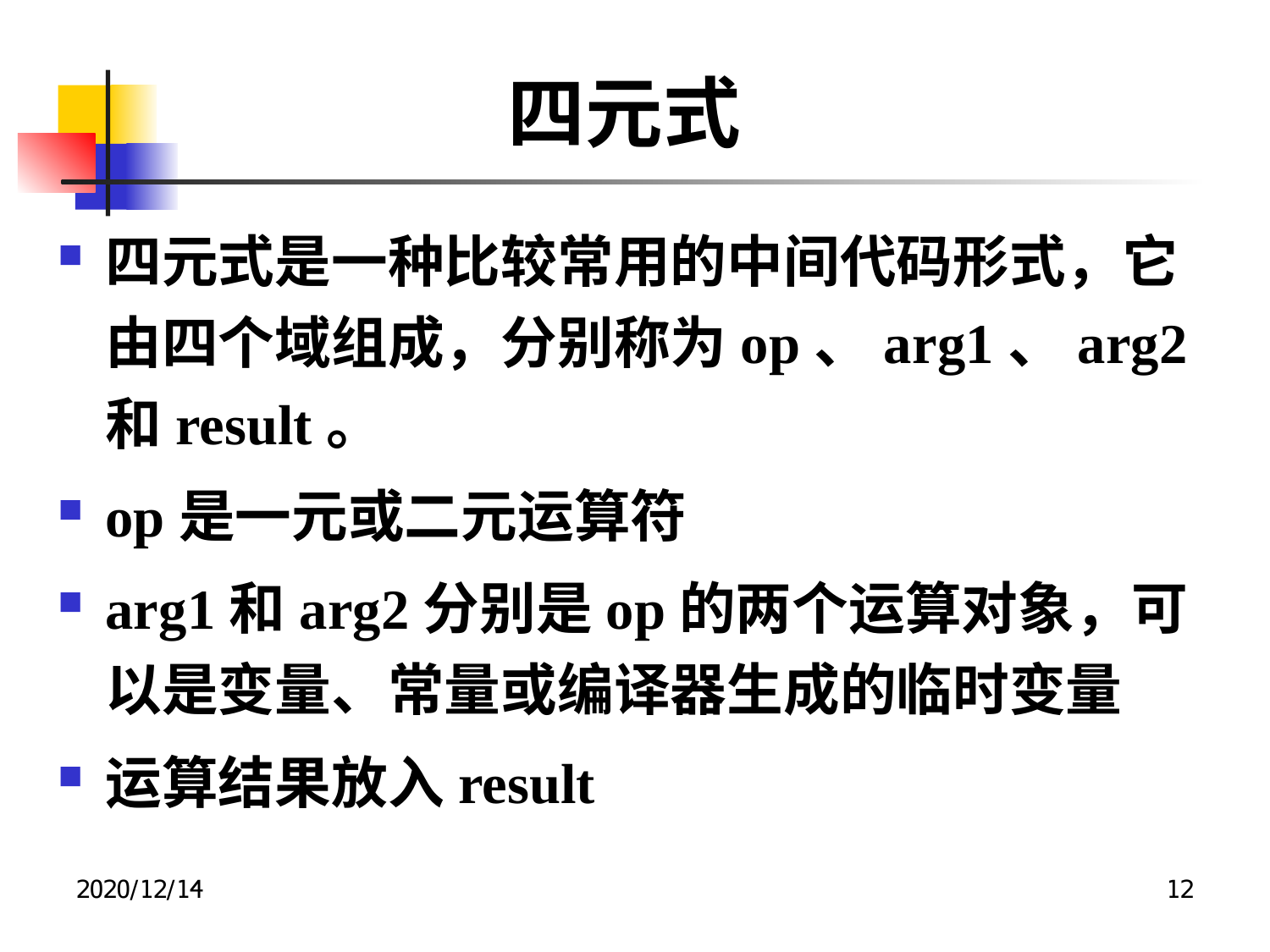

四元式
四元式是一种比较常用的中间代码形式，它由四个域组成，分别称为op、arg1、arg2和result。
op是一元或二元运算符
arg1和arg2分别是op的两个运算对象，可以是变量、常量或编译器生成的临时变量
运算结果放入result

2020/12/14
12